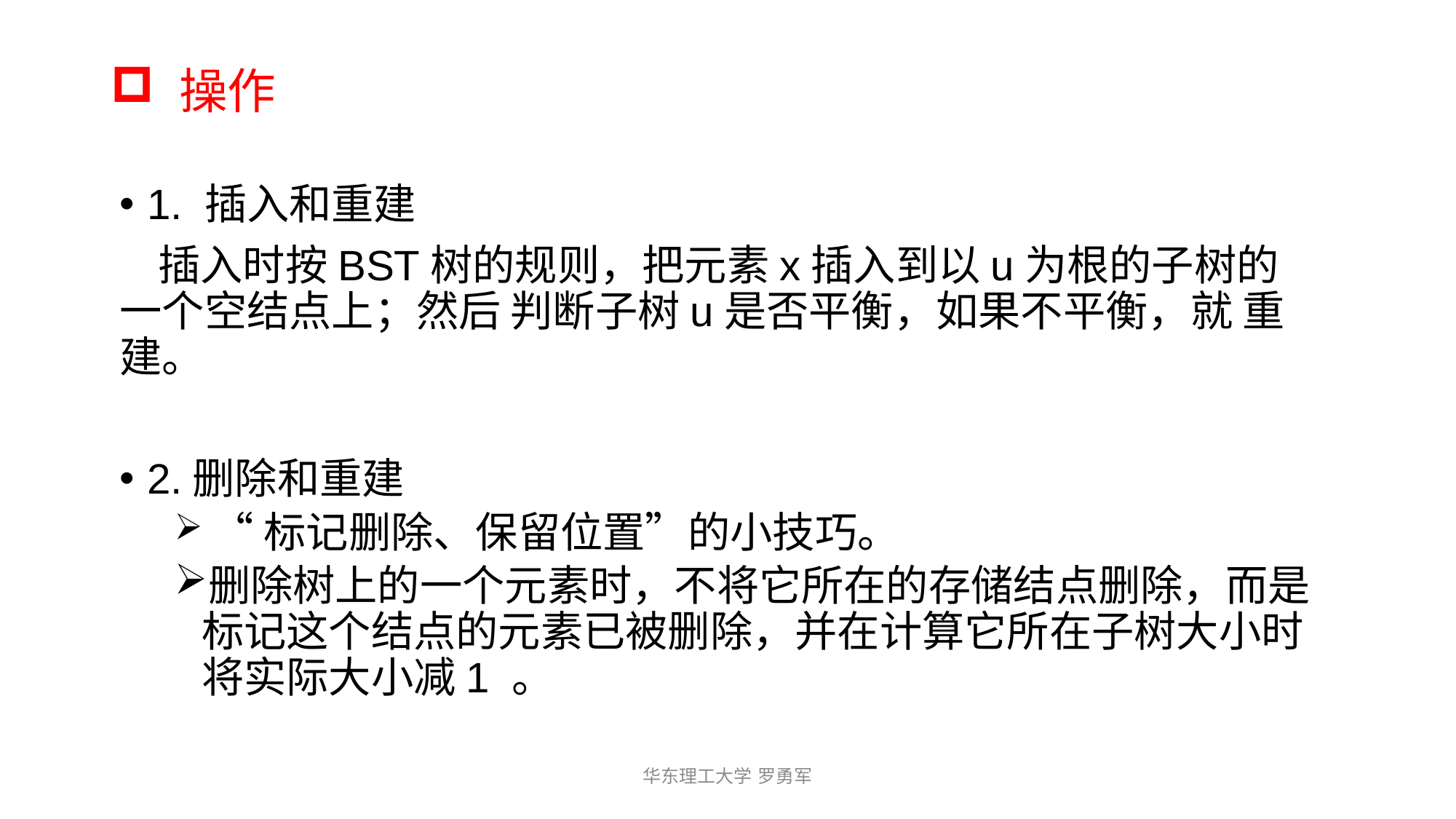

# 操作
1. 插入和重建
   插入时按BST树的规则，把元素x插入到以u为根的子树的一个空结点上；然后 判断子树u是否平衡，如果不平衡，就 重建。

2.删除和重建
 “标记删除、保留位置”的小技巧。
删除树上的一个元素时，不将它所在的存储结点删除，而是标记这个结点的元素已被删除，并在计算它所在子树大小时将实际大小减1 。
华东理工大学 罗勇军